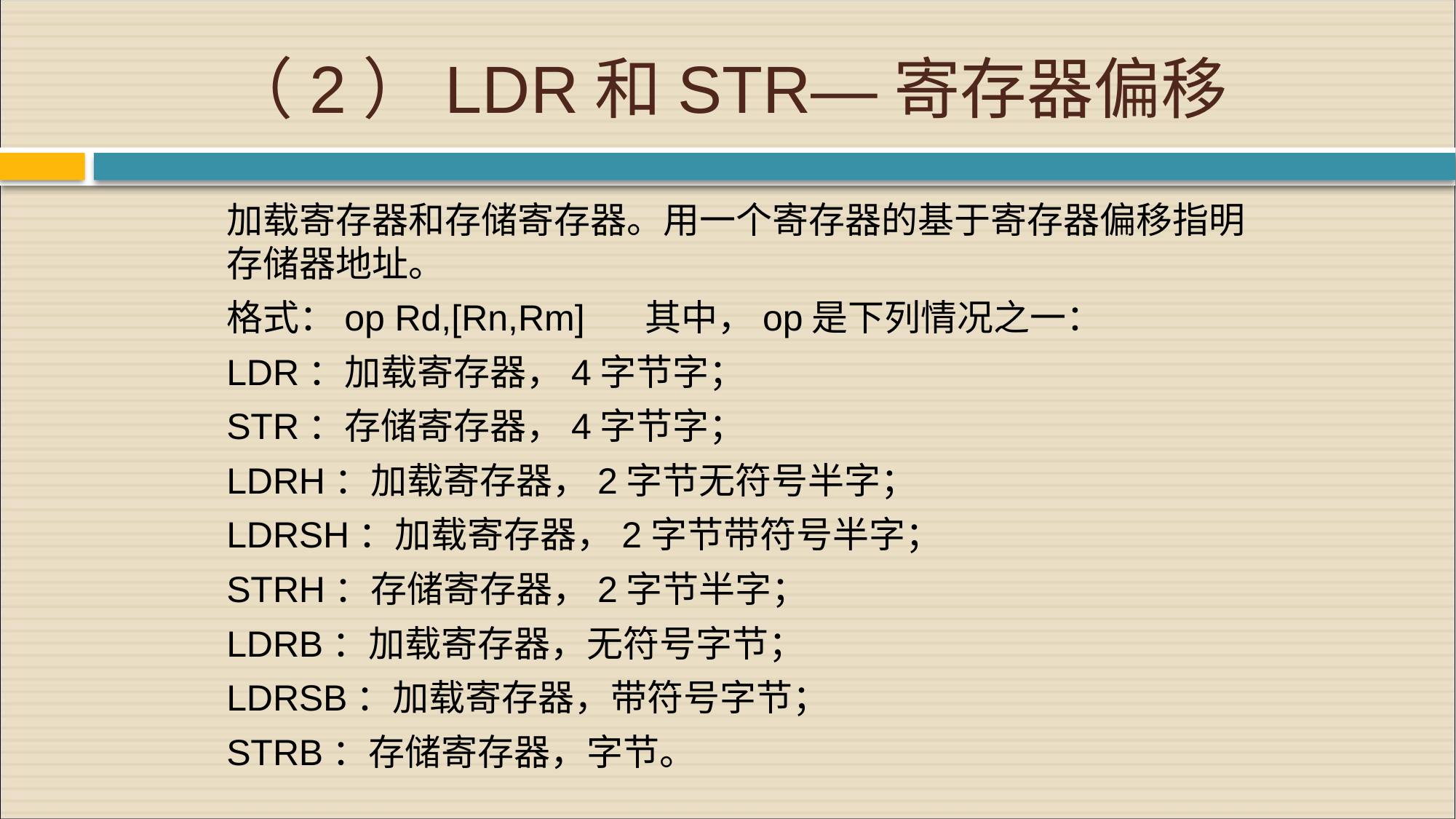

# （2）LDR和STR—寄存器偏移
加载寄存器和存储寄存器。用一个寄存器的基于寄存器偏移指明存储器地址。
格式：op Rd,[Rn,Rm]     其中，op是下列情况之一：
LDR：加载寄存器，4字节字；
STR：存储寄存器，4字节字；
LDRH：加载寄存器，2字节无符号半字；
LDRSH：加载寄存器，2字节带符号半字；
STRH：存储寄存器，2字节半字；
LDRB：加载寄存器，无符号字节；
LDRSB：加载寄存器，带符号字节；
STRB：存储寄存器，字节。